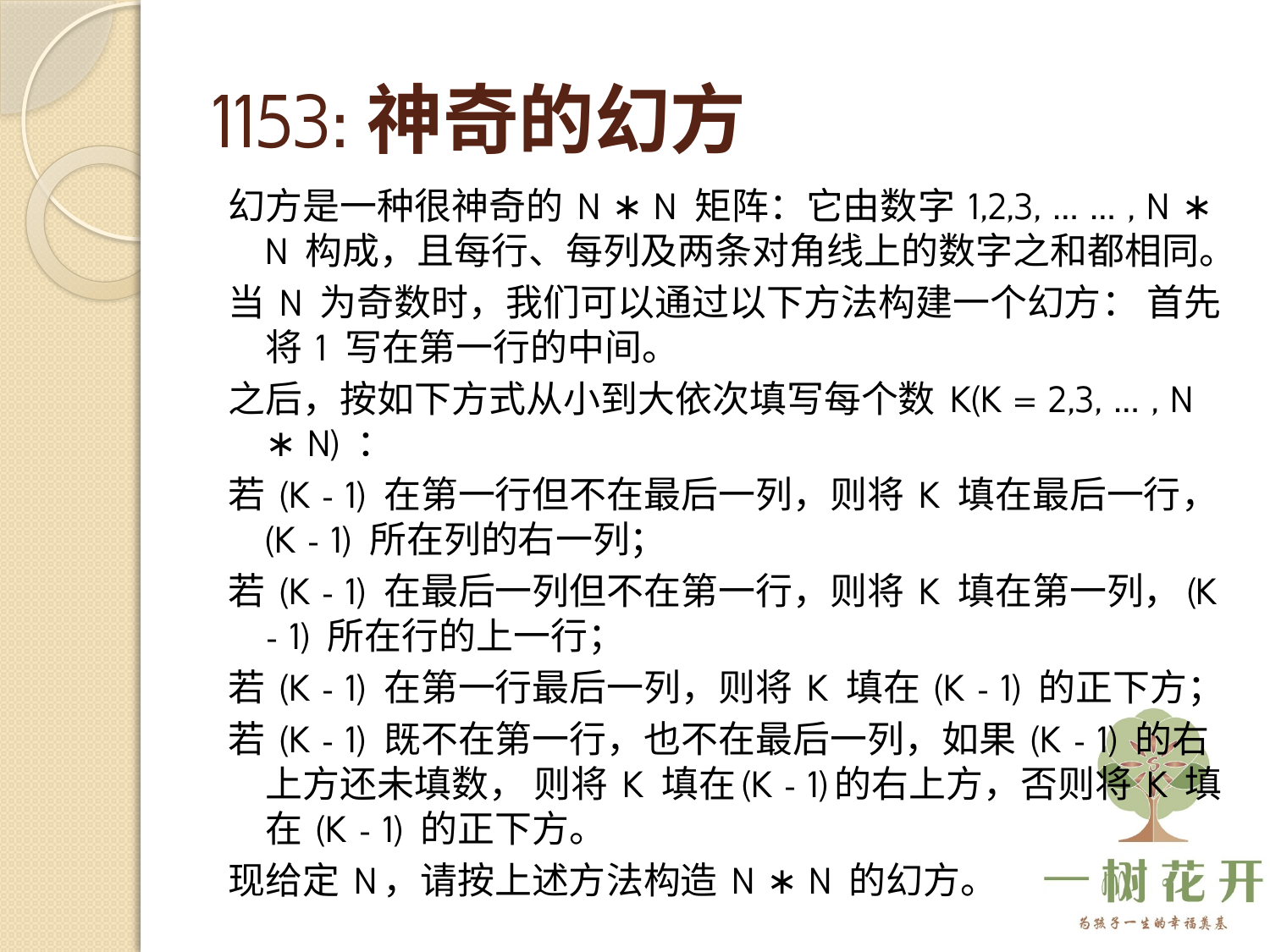

# 1153:神奇的幻方
幻方是一种很神奇的 N ∗ N 矩阵：它由数字 1,2,3, … … , N ∗ N 构成，且每行、每列及两条对角线上的数字之和都相同。
当 N 为奇数时，我们可以通过以下方法构建一个幻方： 首先将 1 写在第一行的中间。
之后，按如下方式从小到大依次填写每个数 K(K = 2,3, … , N ∗ N) ：
若 (K − 1) 在第一行但不在最后一列，则将 K 填在最后一行， (K − 1) 所在列的右一列；
若 (K − 1) 在最后一列但不在第一行，则将 K 填在第一列，(K − 1) 所在行的上一行；
若 (K − 1) 在第一行最后一列，则将 K 填在 (K − 1) 的正下方；
若 (K − 1) 既不在第一行，也不在最后一列，如果 (K − 1) 的右上方还未填数， 则将 K 填在(K − 1)的右上方，否则将 K 填在 (K − 1) 的正下方。
现给定 N，请按上述方法构造 N ∗ N 的幻方。